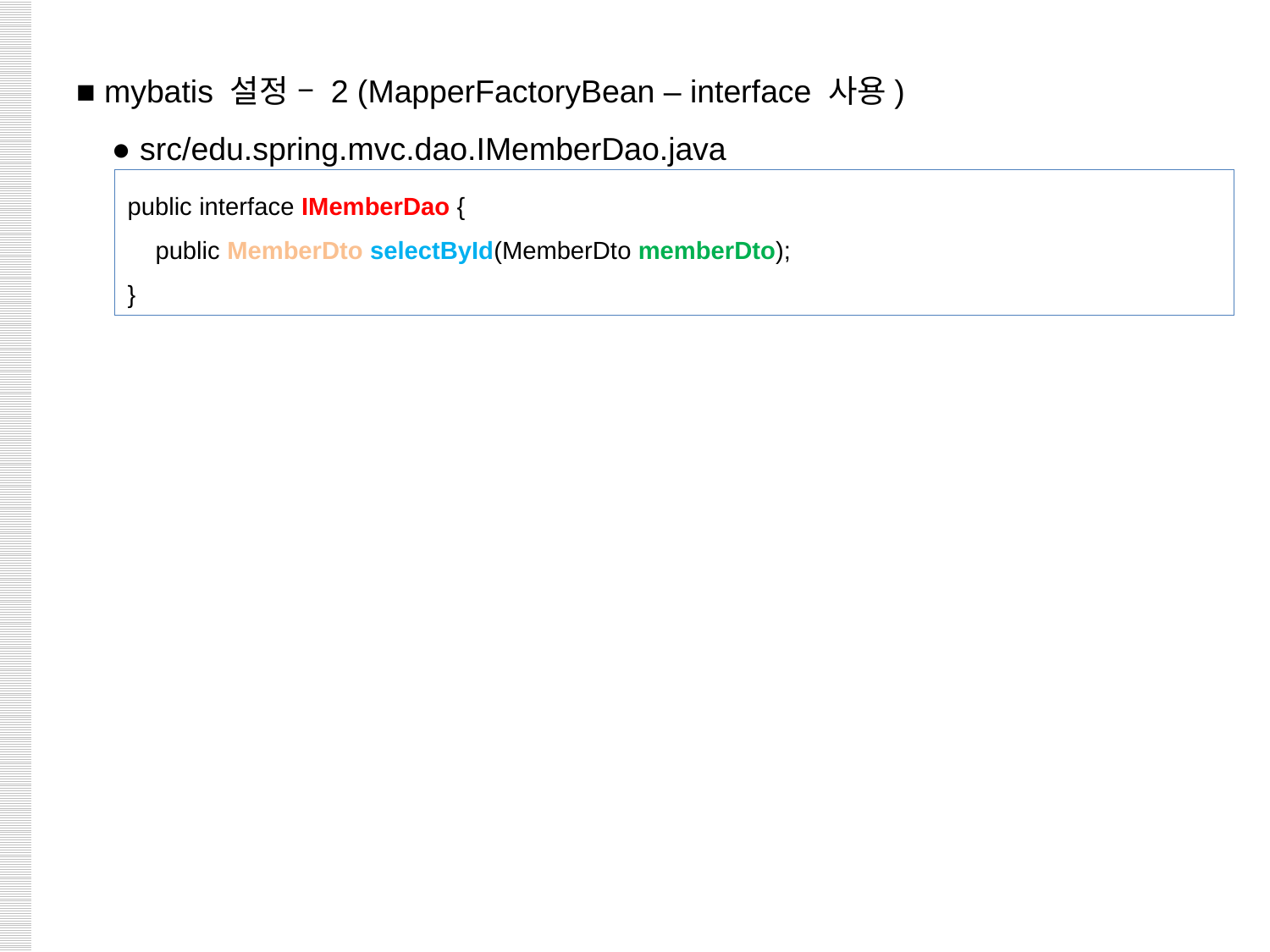

■ mybatis 설정 – 2 (MapperFactoryBean – interface 사용)
    ● src/edu.spring.mvc.dao.IMemberDao.java
public interface IMemberDao {
    public MemberDto selectById(MemberDto memberDto);
}